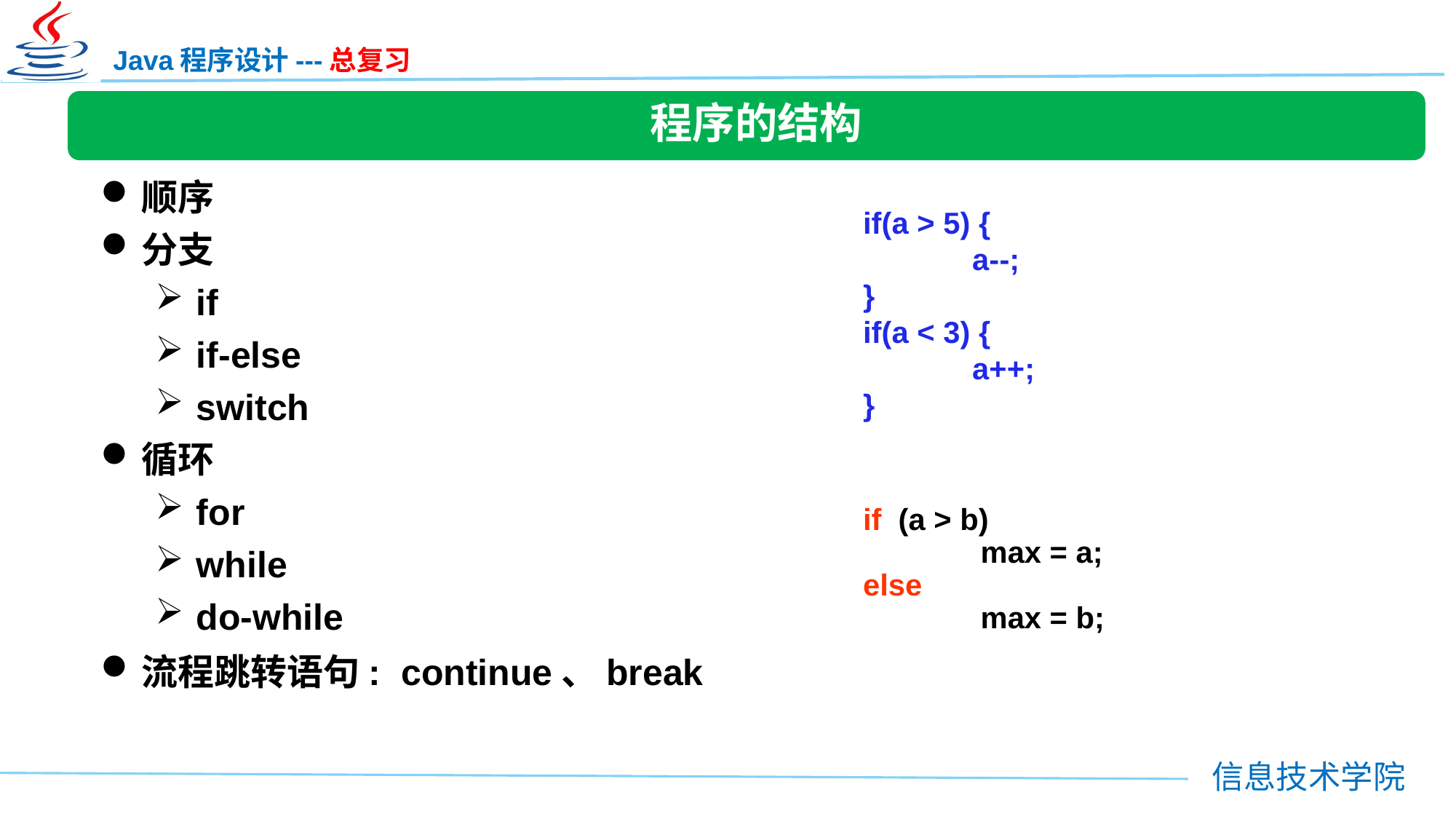

程序的结构

顺序
分支
if
if-else
switch
循环
for
while
do-while
if(a > 5) {
	a--;
}
if(a < 3) {
	a++;
}
if  (a > b)
	 max = a;
else
	 max = b;
流程跳转语句:  continue、break